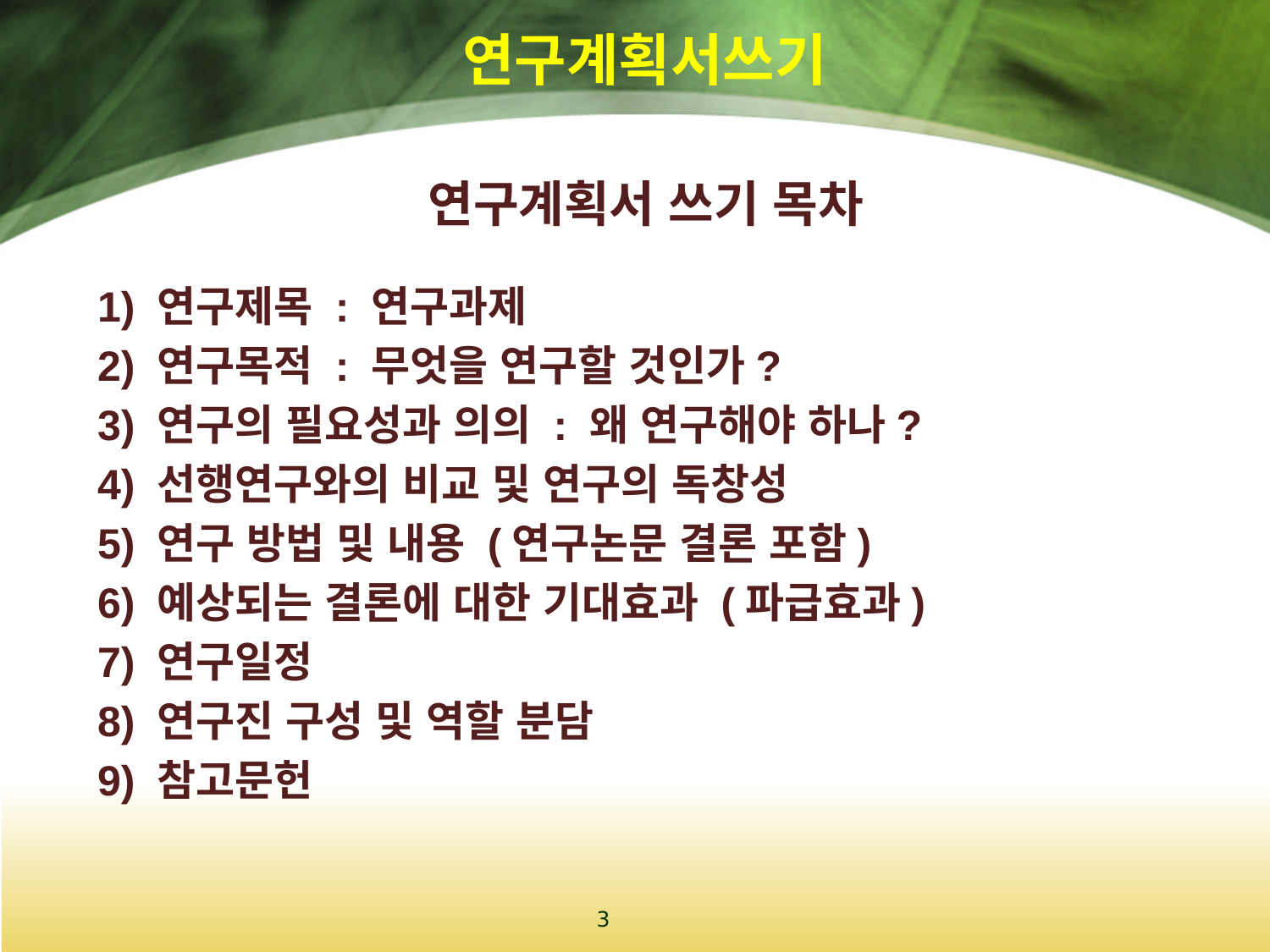

# 연구계획서쓰기
연구계획서 쓰기 목차

1) 연구제목 : 연구과제
2) 연구목적 : 무엇을 연구할 것인가?
3) 연구의 필요성과 의의 : 왜 연구해야 하나?
4) 선행연구와의 비교 및 연구의 독창성
5) 연구 방법 및 내용 (연구논문 결론 포함)
6) 예상되는 결론에 대한 기대효과 (파급효과)
7) 연구일정
8) 연구진 구성 및 역할 분담
9) 참고문헌

3